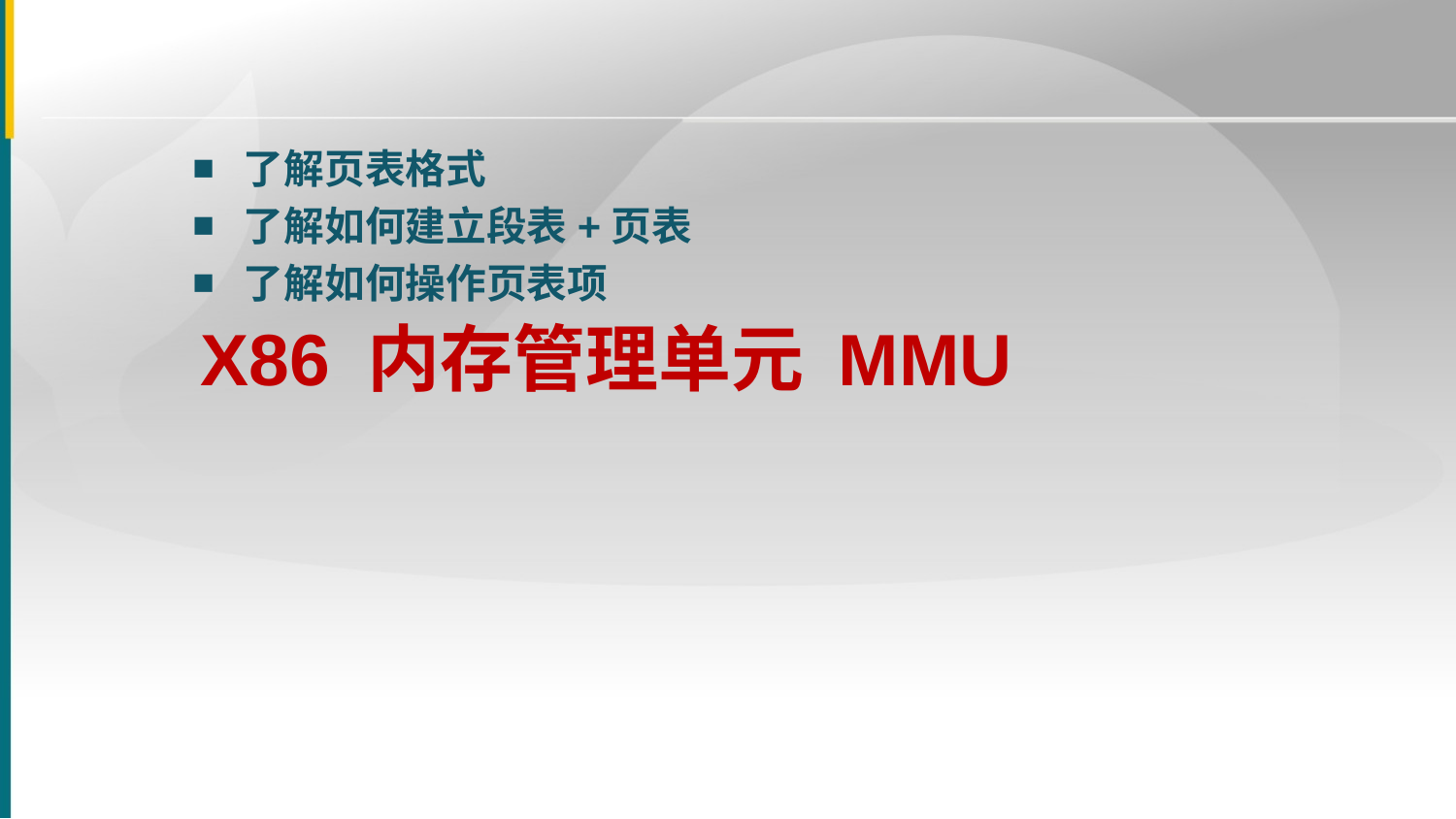

了解页表格式

■
了解如何建立段表+页表

■
了解如何操作页表项

■
X86 内存管理单元 MMU